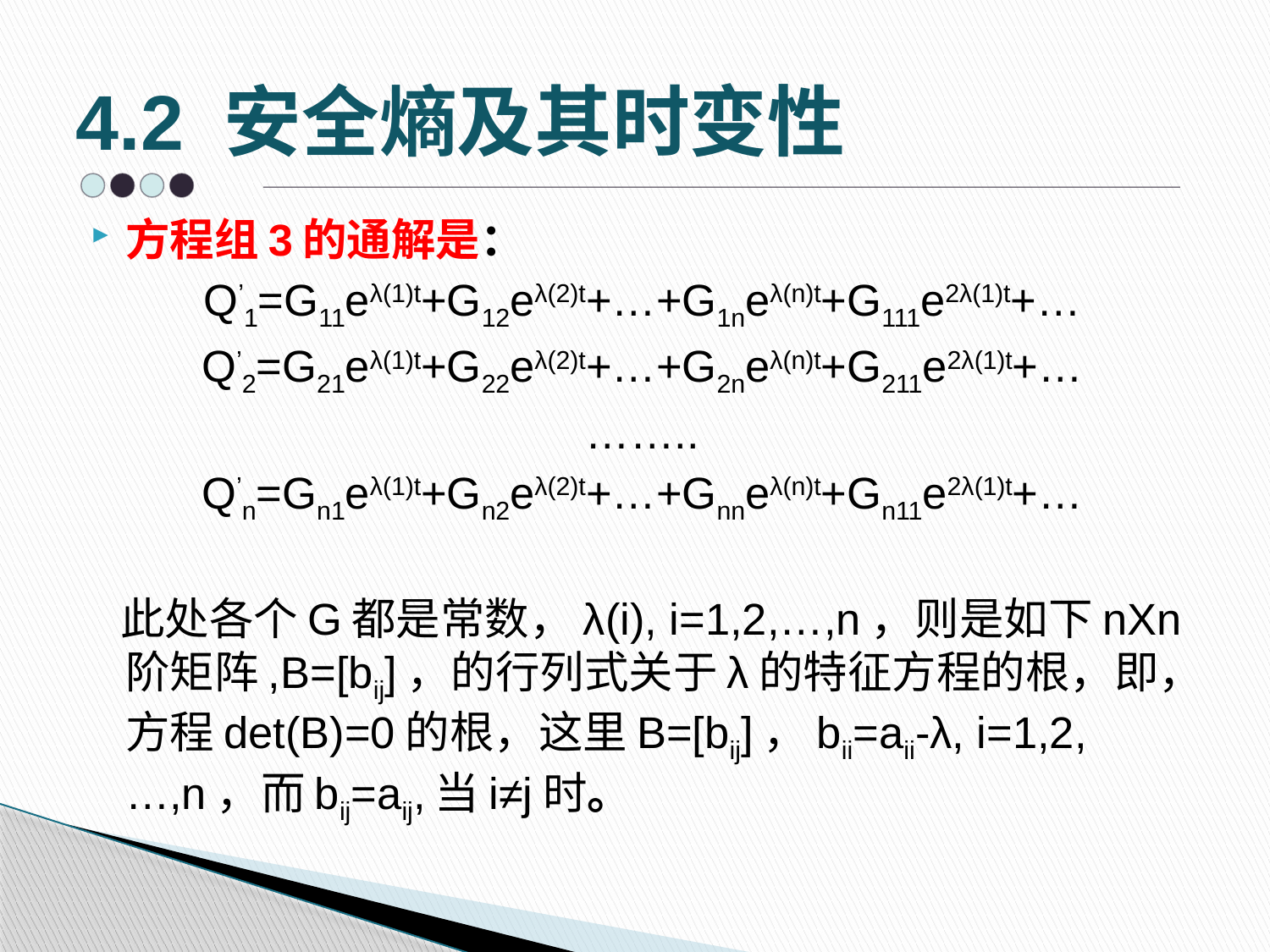

# 4.2 安全熵及其时变性

方程组3的通解是：
Q’1=G11eλ(1)t+G12eλ(2)t+…+G1neλ(n)t+G111e2λ(1)t+…
Q’2=G21eλ(1)t+G22eλ(2)t+…+G2neλ(n)t+G211e2λ(1)t+…
……..
Q’n=Gn1eλ(1)t+Gn2eλ(2)t+…+Gnneλ(n)t+Gn11e2λ(1)t+…

  此处各个G都是常数，λ(i), i=1,2,…,n，则是如下nXn阶矩阵,B=[bij]，的行列式关于λ的特征方程的根，即，方程det(B)=0的根，这里B=[bij]，bii=aii-λ, i=1,2,…,n，而bij=aij,当i≠j时。